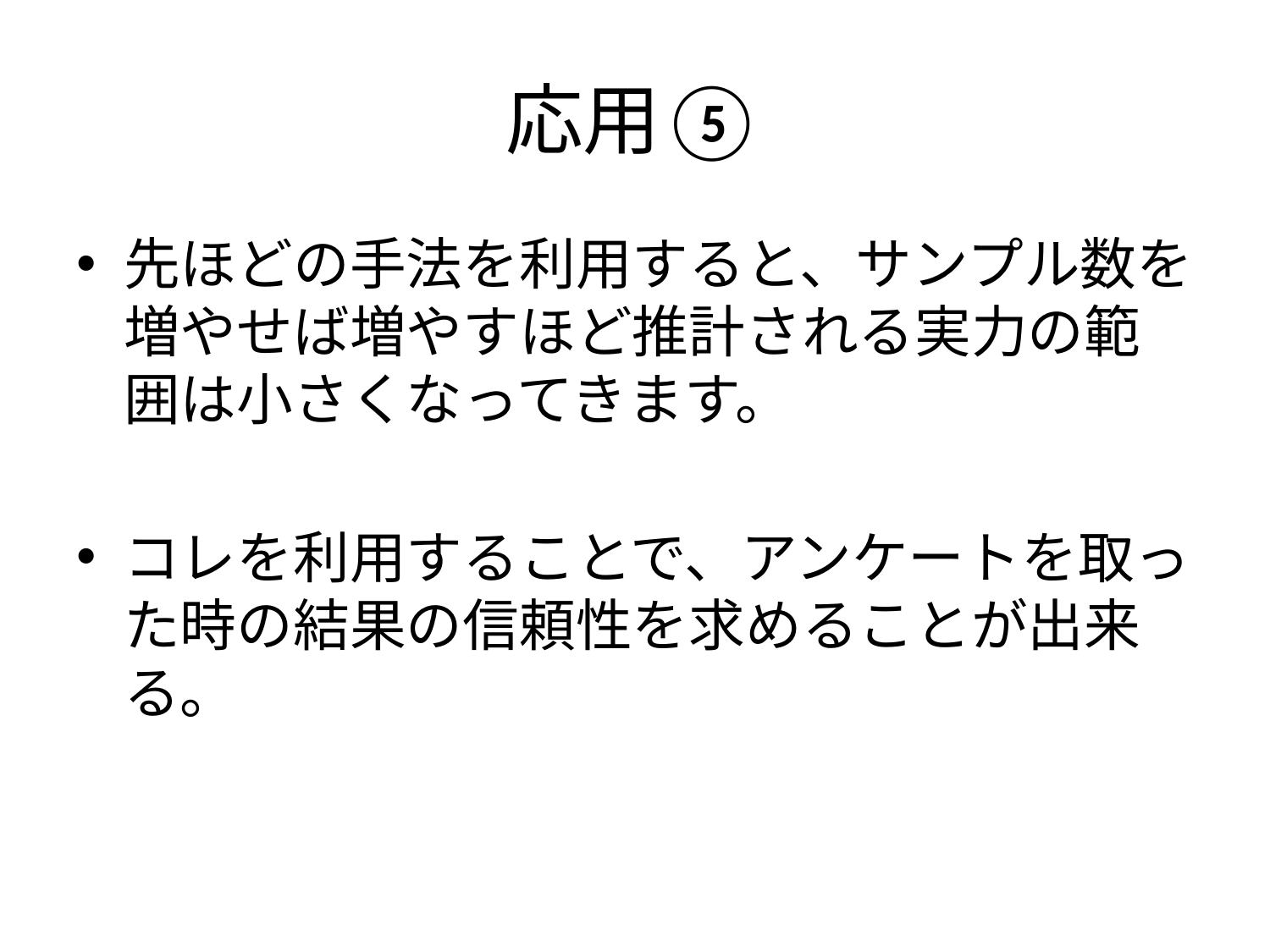

# 応用⑤
先ほどの手法を利用すると、サンプル数を増やせば増やすほど推計される実力の範囲は小さくなってきます。

コレを利用することで、アンケートを取った時の結果の信頼性を求めることが出来る。